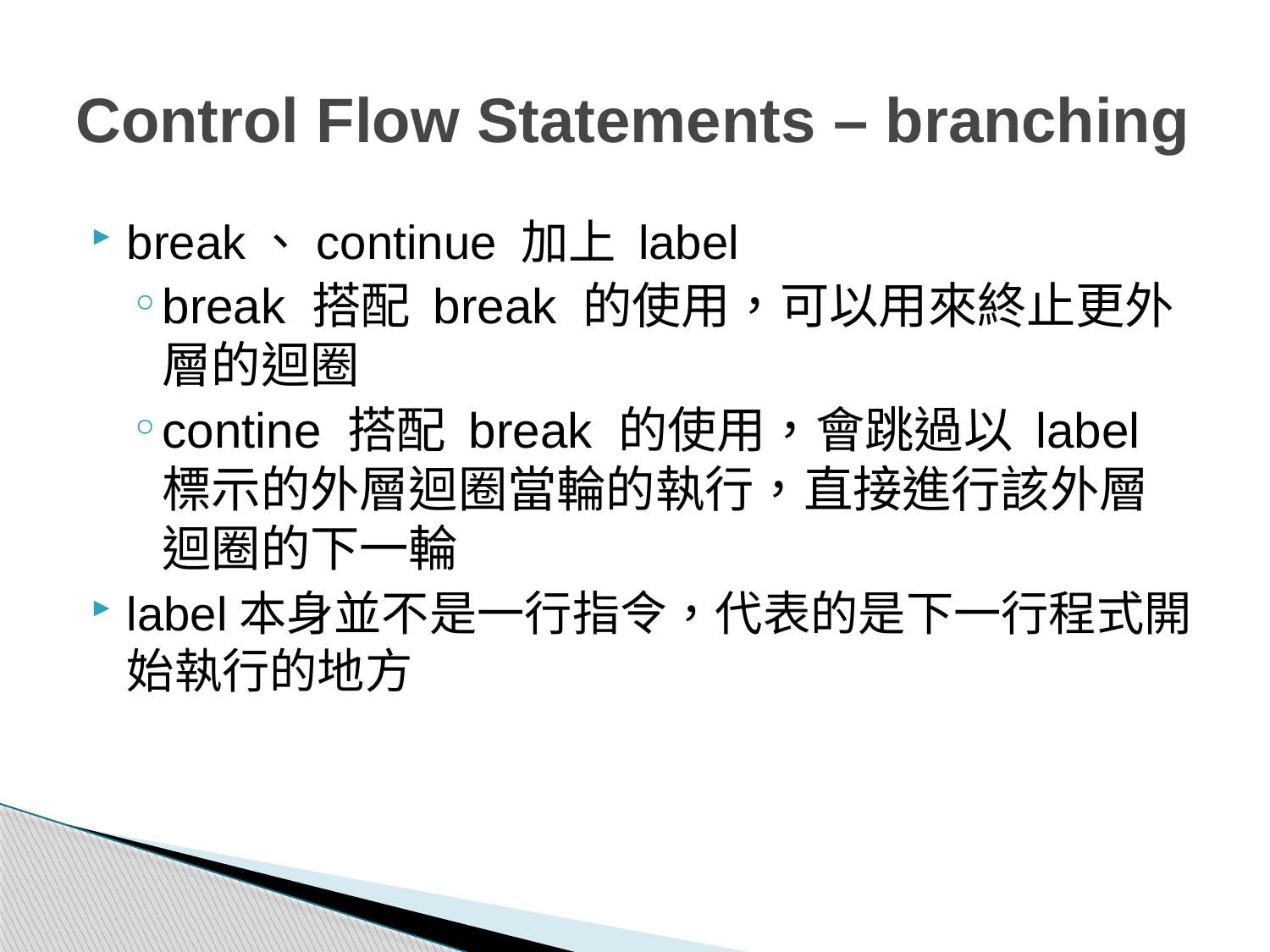

# Control Flow Statements – branching
break、continue 加上 label
break 搭配 break 的使用，可以用來終止更外層的迴圈
contine 搭配 break 的使用，會跳過以 label 標示的外層迴圈當輪的執行，直接進行該外層迴圈的下一輪
label本身並不是一行指令，代表的是下一行程式開始執行的地方